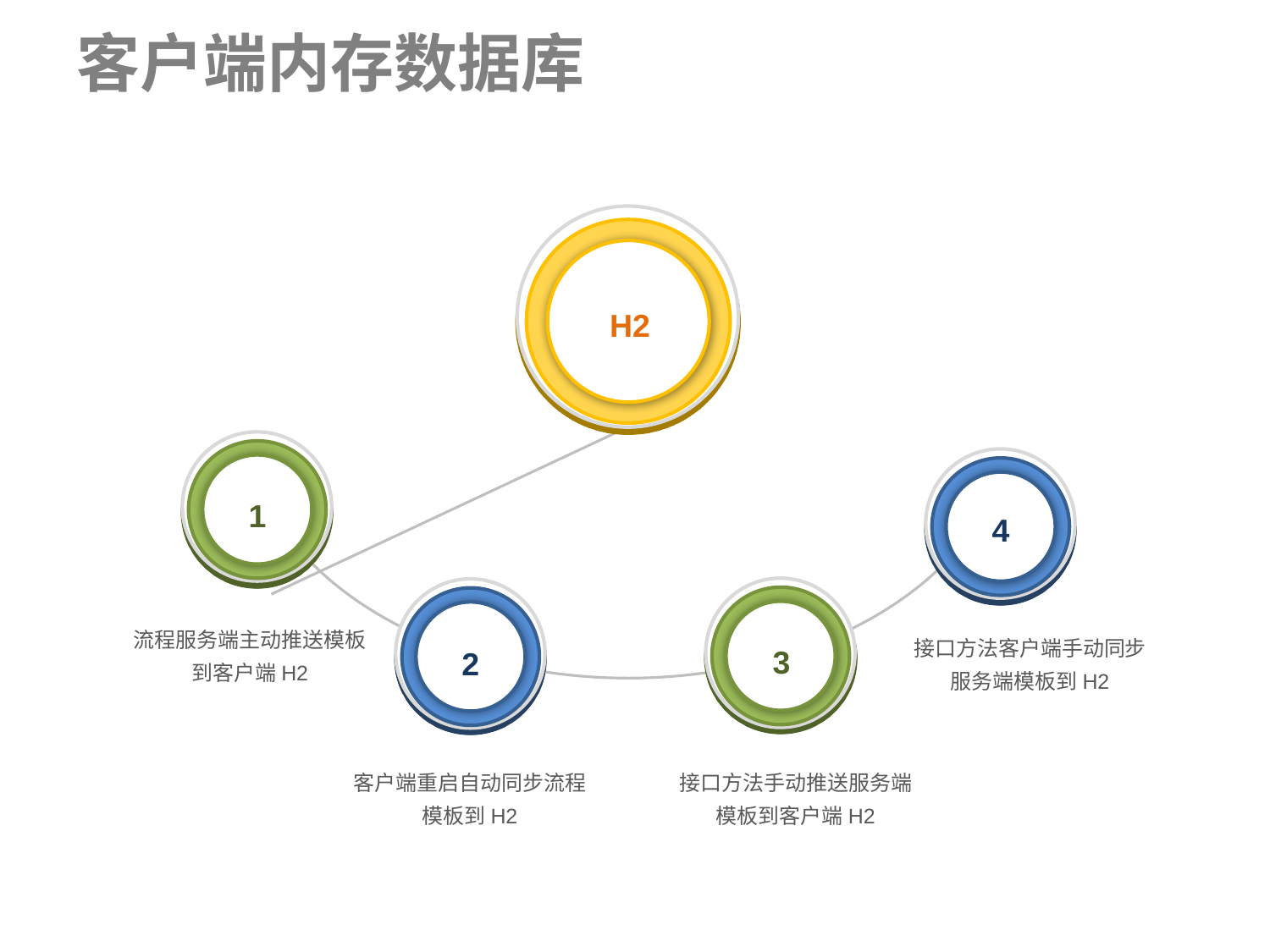

# 客户端内存数据库

H2

1
4

流程服务端主动推送模板到客户端H2
接口方法客户端手动同步服务端模板到H2
3
2
客户端重启自动同步流程模板到H2
接口方法手动推送服务端模板到客户端H2